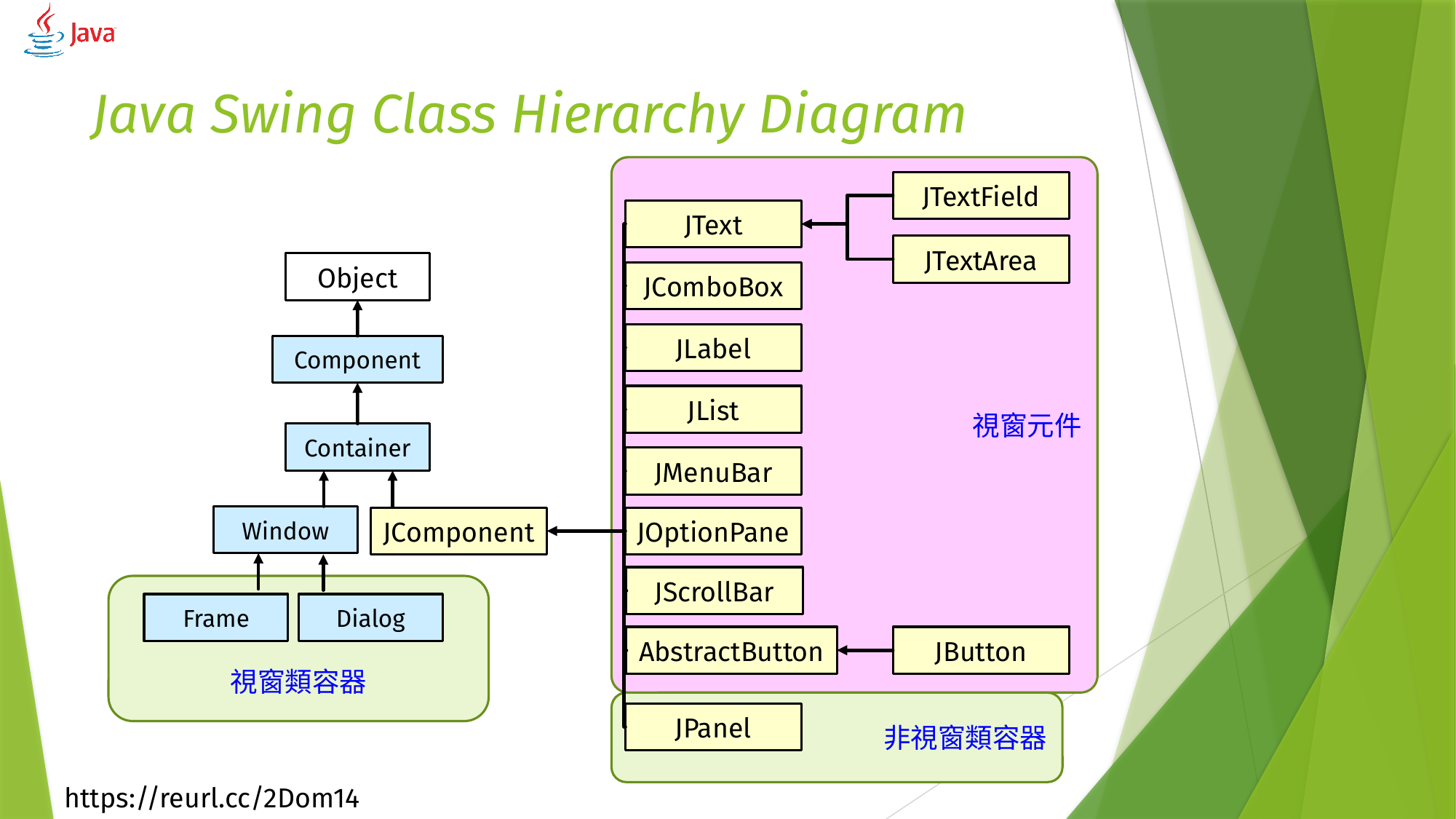

# Java Swing Class Hierarchy Diagram
視窗元件
JTextField
JText
JTextArea
Object
JComboBox
JLabel
Component
JList
Container
JMenuBar
Window
JComponent
JOptionPane
JScrollBar

視窗類容器
Frame
Dialog
AbstractButton
JButton
非視窗類容器
JPanel